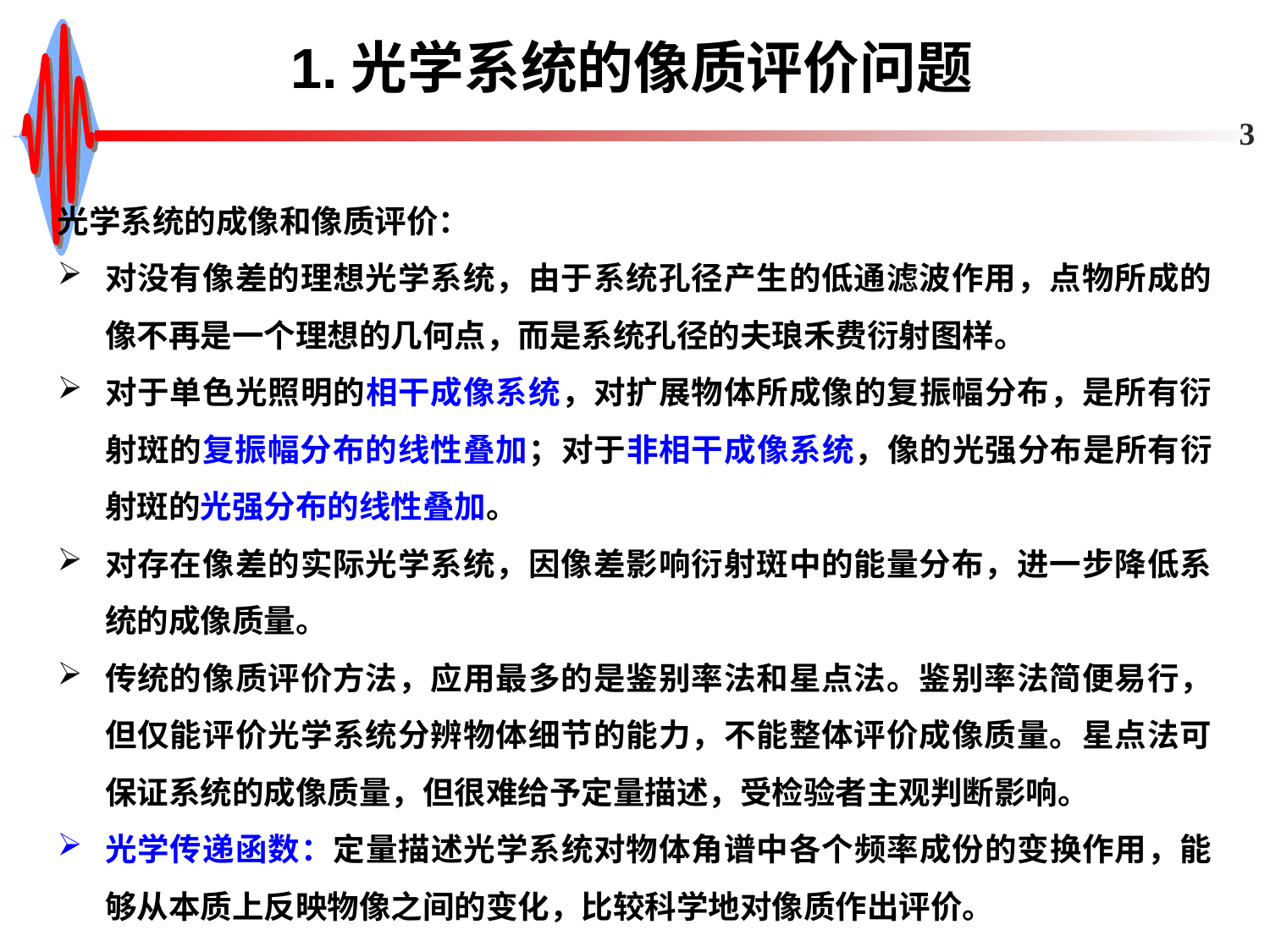

# 1.光学系统的像质评价问题
3
光学系统的成像和像质评价：
对没有像差的理想光学系统，由于系统孔径产生的低通滤波作用，点物所成的像不再是一个理想的几何点，而是系统孔径的夫琅禾费衍射图样。
对于单色光照明的相干成像系统，对扩展物体所成像的复振幅分布，是所有衍射斑的复振幅分布的线性叠加；对于非相干成像系统，像的光强分布是所有衍射斑的光强分布的线性叠加。
对存在像差的实际光学系统，因像差影响衍射斑中的能量分布，进一步降低系统的成像质量。
传统的像质评价方法，应用最多的是鉴别率法和星点法。鉴别率法简便易行，但仅能评价光学系统分辨物体细节的能力，不能整体评价成像质量。星点法可保证系统的成像质量，但很难给予定量描述，受检验者主观判断影响。
光学传递函数：定量描述光学系统对物体角谱中各个频率成份的变换作用，能够从本质上反映物像之间的变化，比较科学地对像质作出评价。